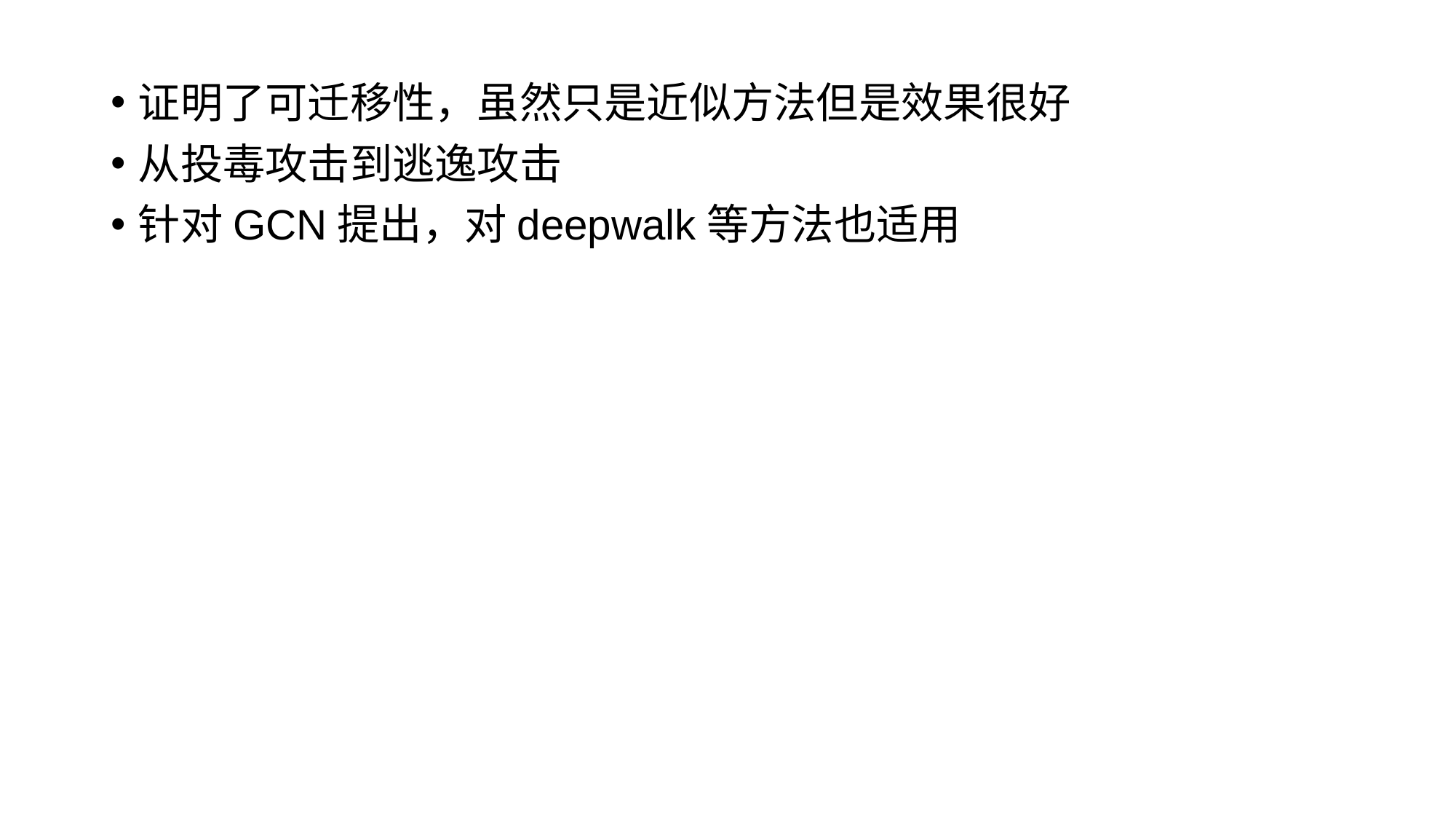

证明了可迁移性，虽然只是近似方法但是效果很好
从投毒攻击到逃逸攻击
针对GCN提出，对deepwalk等方法也适用